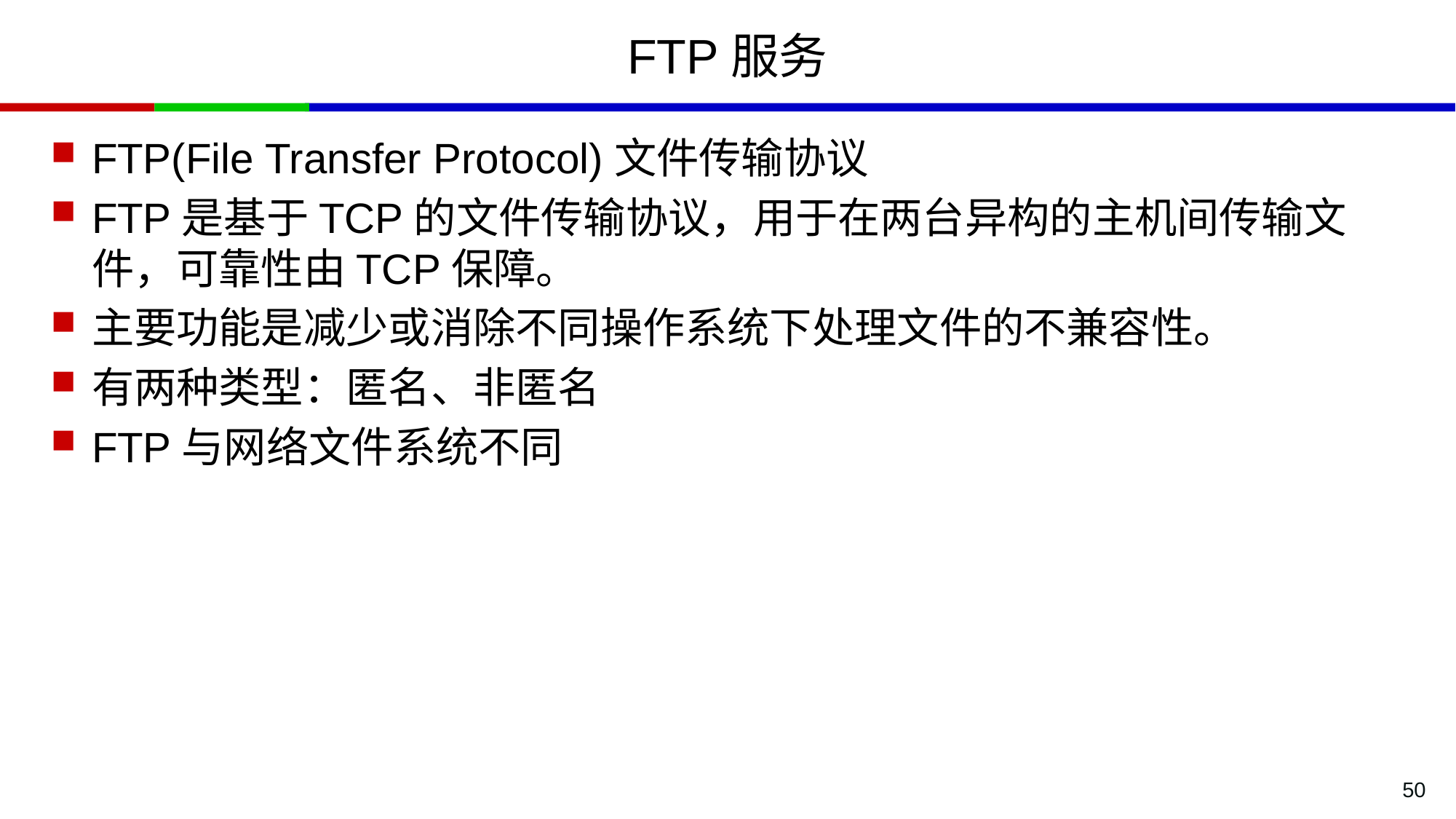

# FTP服务
FTP(File Transfer Protocol)文件传输协议
FTP是基于TCP的文件传输协议，用于在两台异构的主机间传输文件，可靠性由TCP保障。
主要功能是减少或消除不同操作系统下处理文件的不兼容性。
有两种类型：匿名、非匿名
FTP与网络文件系统不同
50